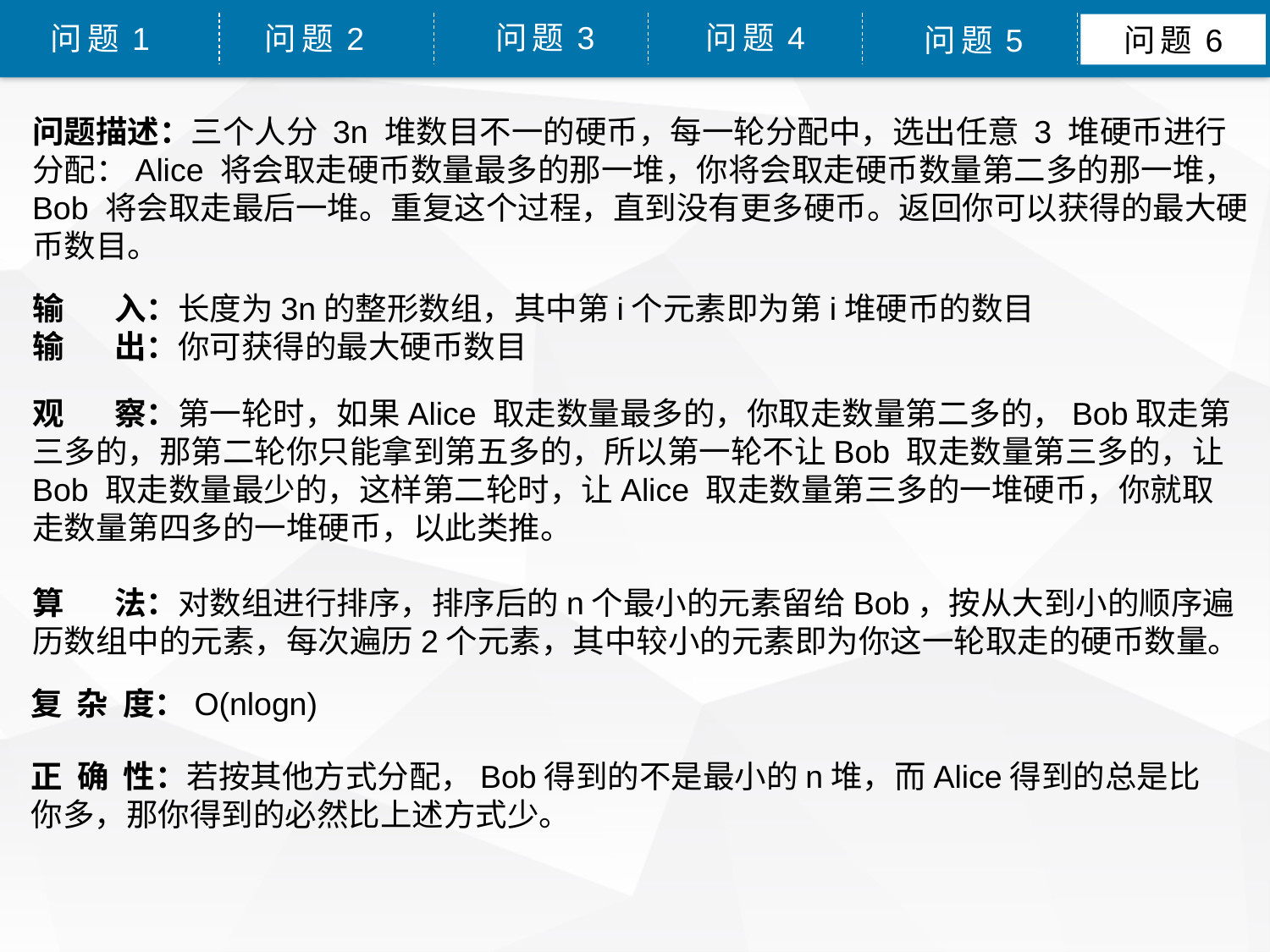

问题3
问题4
问题1
问题2
问题5
问题6
问题描述：三个人分 3n 堆数目不一的硬币，每一轮分配中，选出任意 3 堆硬币进行分配：Alice 将会取走硬币数量最多的那一堆，你将会取走硬币数量第二多的那一堆，Bob 将会取走最后一堆。重复这个过程，直到没有更多硬币。返回你可以获得的最大硬币数目。
输       入：长度为3n的整形数组，其中第i个元素即为第i堆硬币的数目
输       出：你可获得的最大硬币数目
观       察：第一轮时，如果Alice 取走数量最多的，你取走数量第二多的，Bob取走第三多的，那第二轮你只能拿到第五多的，所以第一轮不让Bob 取走数量第三多的，让Bob 取走数量最少的，这样第二轮时，让Alice 取走数量第三多的一堆硬币，你就取走数量第四多的一堆硬币，以此类推。
算       法：对数组进行排序，排序后的n个最小的元素留给Bob，按从大到小的顺序遍历数组中的元素，每次遍历2个元素，其中较小的元素即为你这一轮取走的硬币数量。
复  杂  度：O(nlogn)
正  确  性：若按其他方式分配，Bob得到的不是最小的n堆，而Alice得到的总是比你多，那你得到的必然比上述方式少。